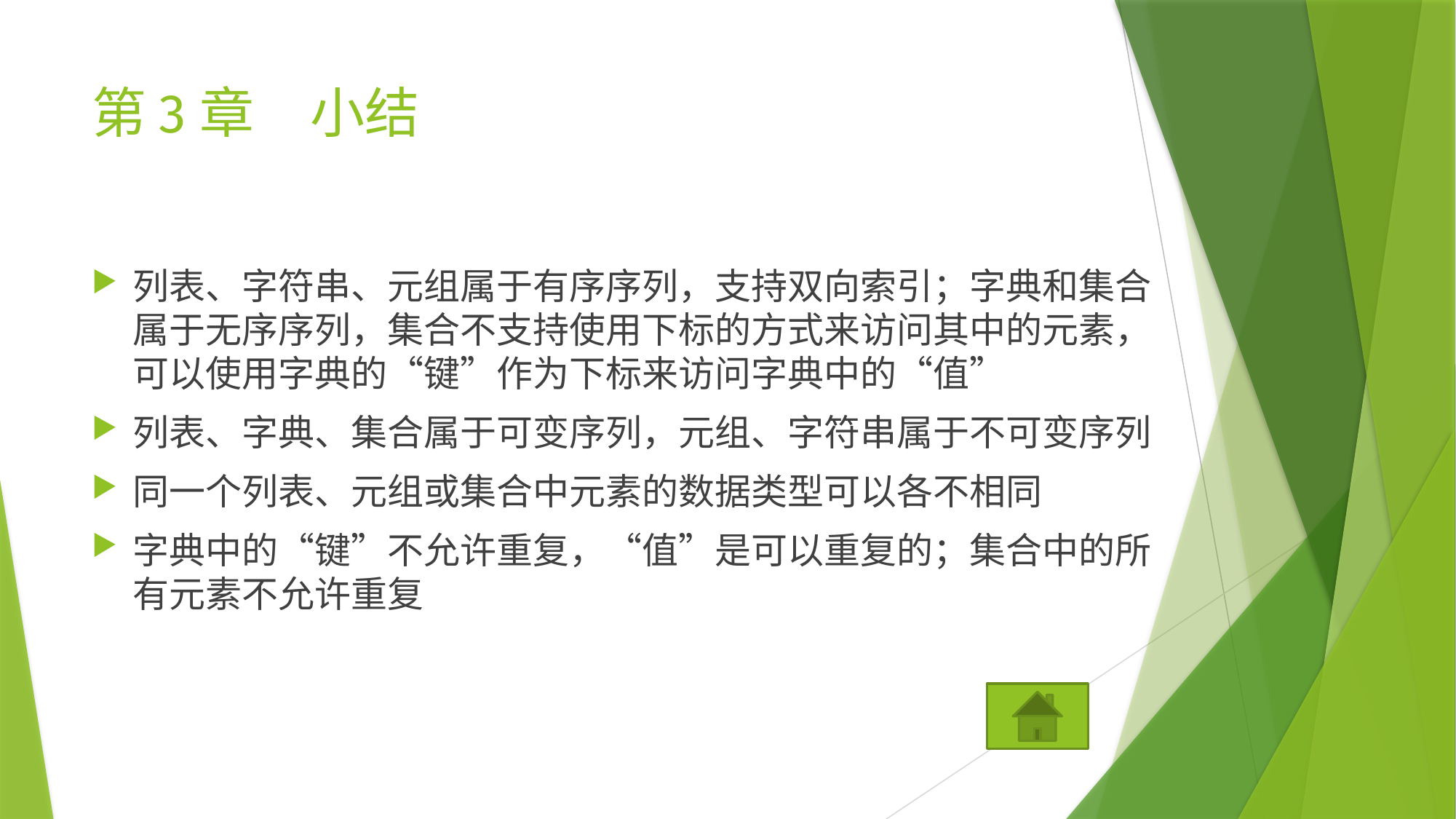

# 第3章	小结
列表、字符串、元组属于有序序列，支持双向索引；字典和集合属于无序序列，集合不支持使用下标的方式来访问其中的元素，可以使用字典的“键”作为下标来访问字典中的“值”
列表、字典、集合属于可变序列，元组、字符串属于不可变序列
同一个列表、元组或集合中元素的数据类型可以各不相同
字典中的“键”不允许重复，“值”是可以重复的；集合中的所有元素不允许重复